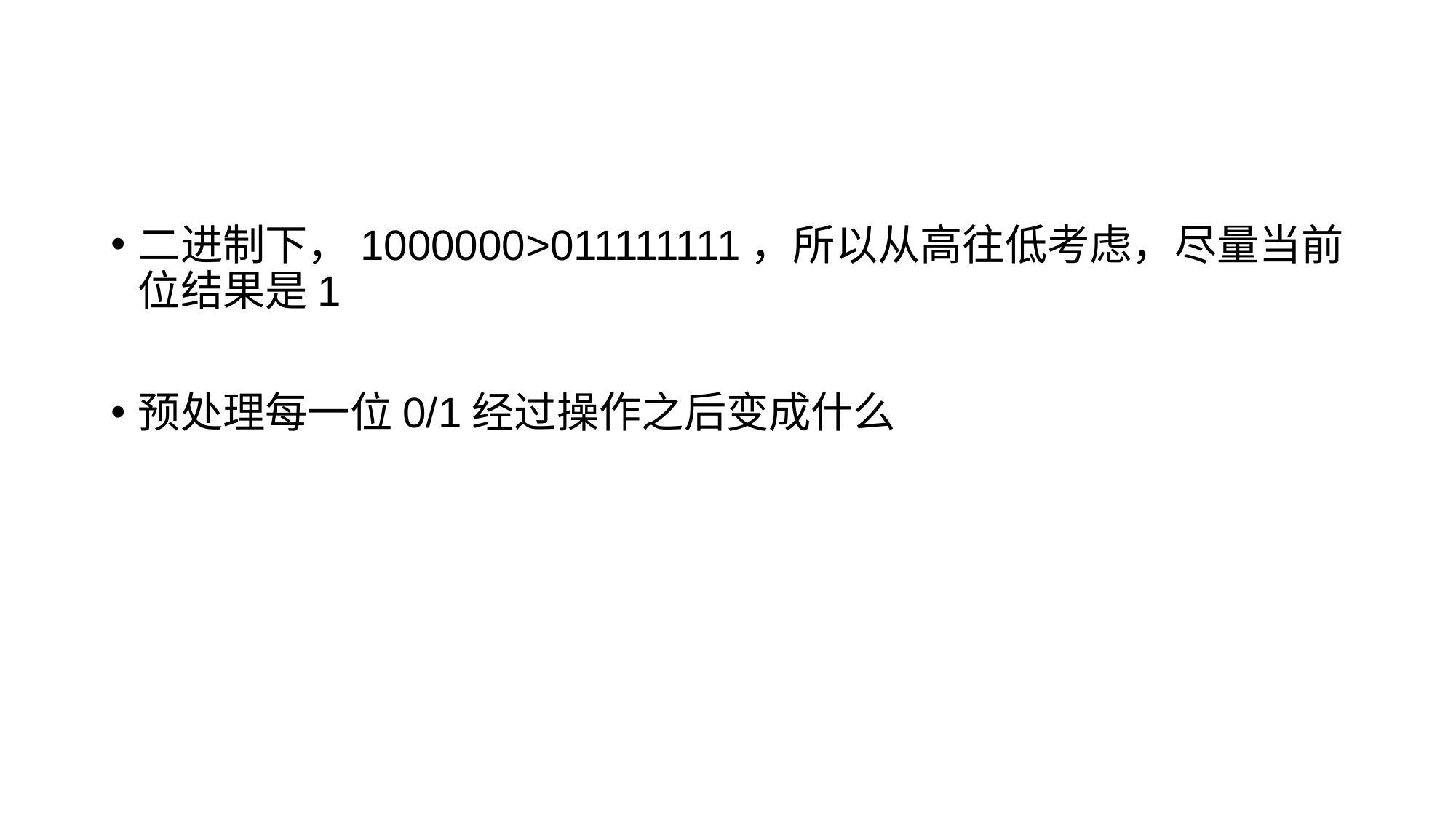

二进制下，1000000>011111111，所以从高往低考虑，尽量当前位结果是1

预处理每一位0/1经过操作之后变成什么